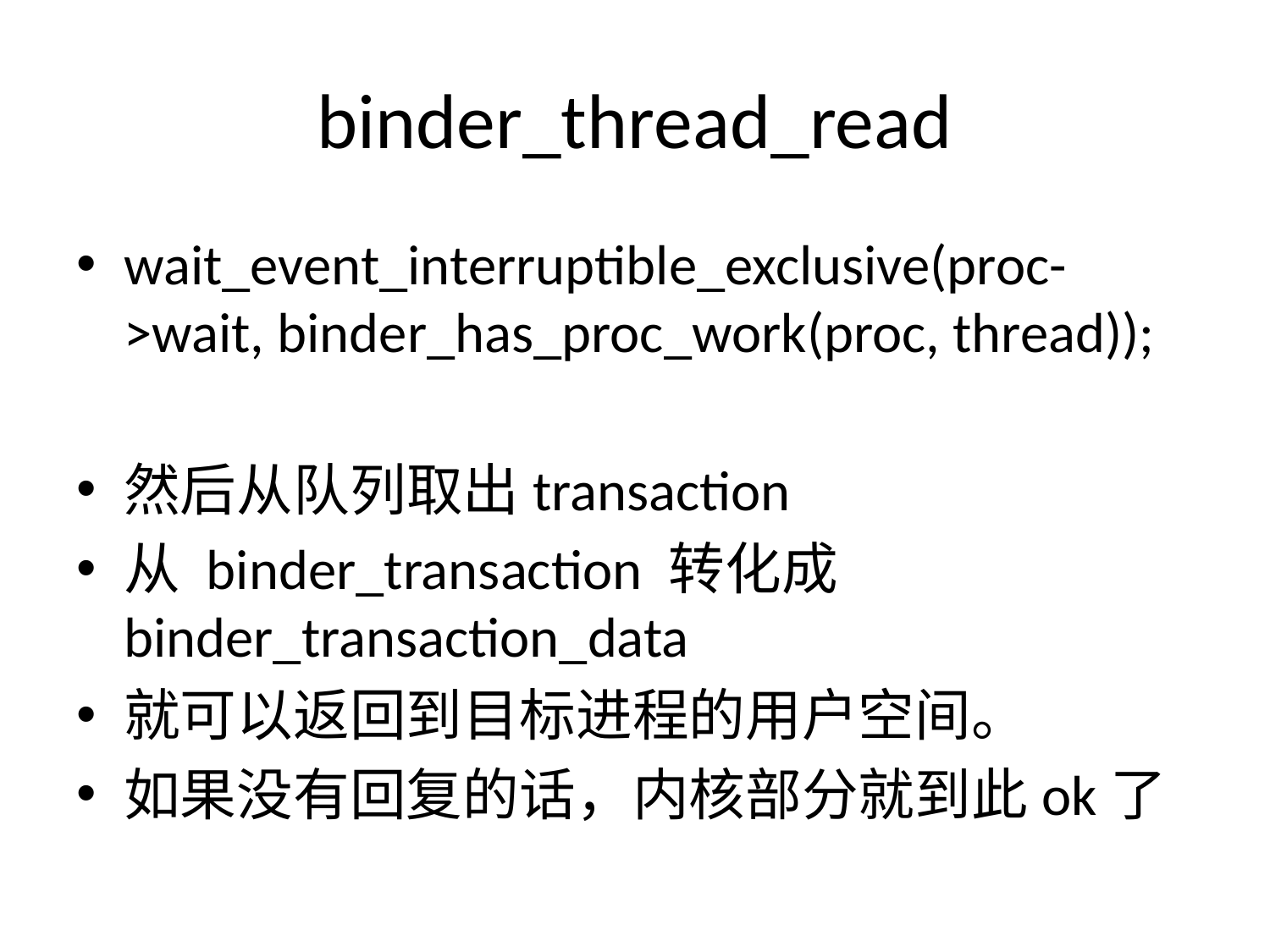

# binder_thread_read
wait_event_interruptible_exclusive(proc->wait, binder_has_proc_work(proc, thread));

然后从队列取出transaction
从 binder_transaction 转化成binder_transaction_data
就可以返回到目标进程的用户空间。
如果没有回复的话，内核部分就到此ok了